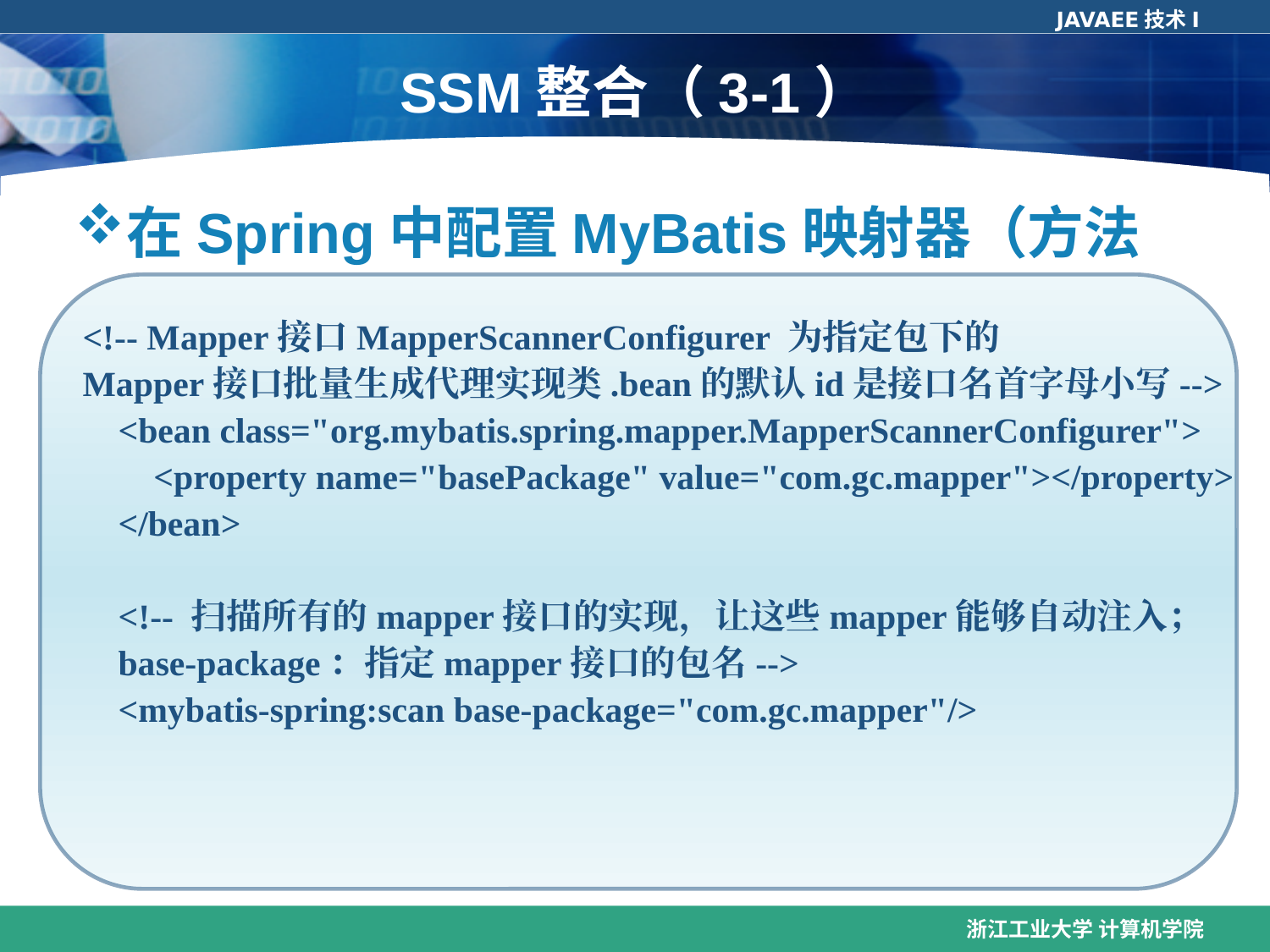

# SSM整合（3-1）
在Spring中配置MyBatis映射器（方法1）
<!-- Mapper接口MapperScannerConfigurer 为指定包下的
Mapper接口批量生成代理实现类.bean的默认id是接口名首字母小写-->
    <bean class="org.mybatis.spring.mapper.MapperScannerConfigurer">
        <property name="basePackage" value="com.gc.mapper"></property>
    </bean>

    <!-- 扫描所有的mapper接口的实现，让这些mapper能够自动注入；
    base-package：指定mapper接口的包名-->
    <mybatis-spring:scan base-package="com.gc.mapper"/>